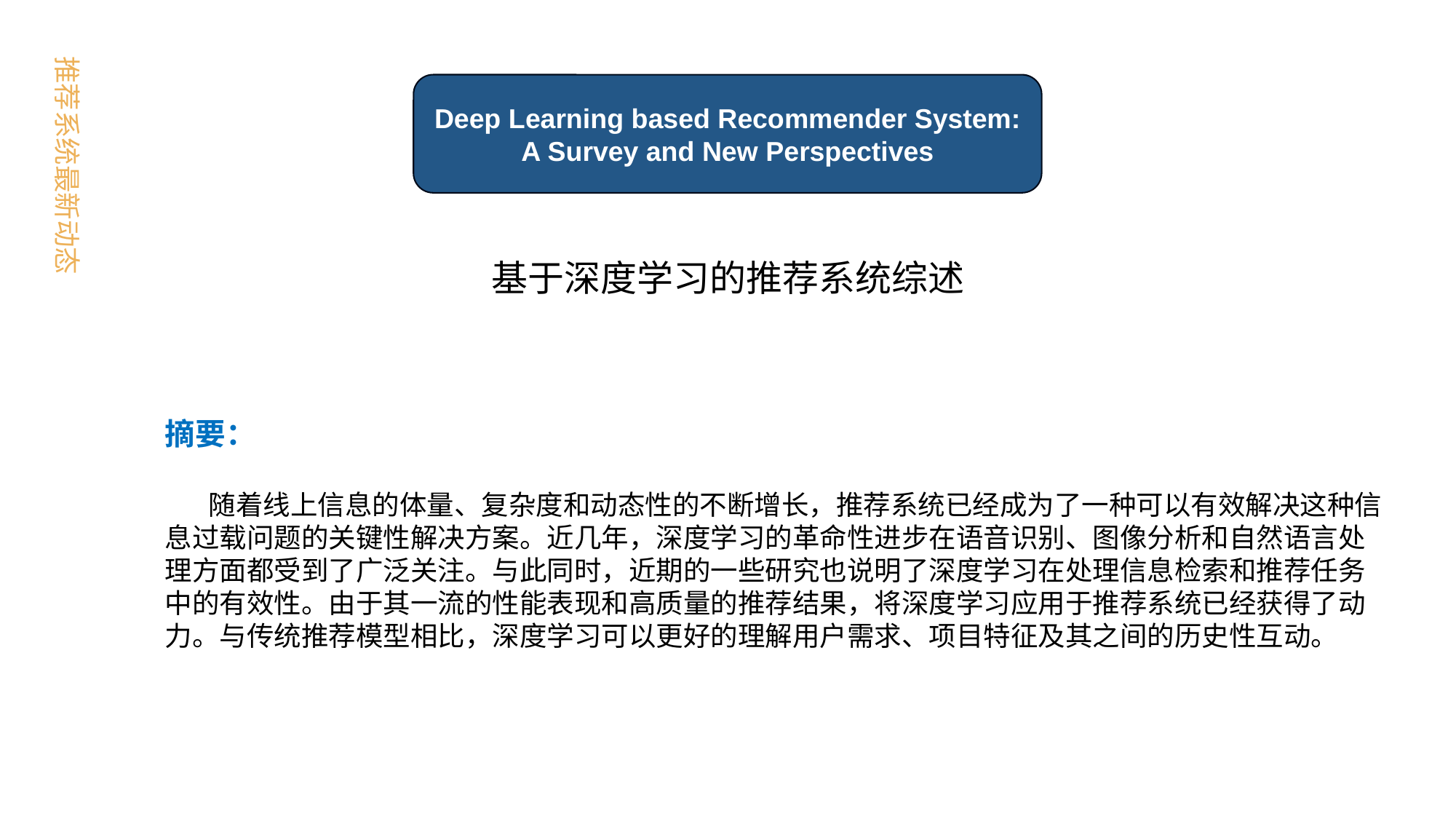

推荐系统最新动态
Deep Learning based Recommender System: A Survey and New Perspectives
基于深度学习的推荐系统综述
摘要：

      随着线上信息的体量、复杂度和动态性的不断增长，推荐系统已经成为了一种可以有效解决这种信息过载问题的关键性解决方案。近几年，深度学习的革命性进步在语音识别、图像分析和自然语言处理方面都受到了广泛关注。与此同时，近期的一些研究也说明了深度学习在处理信息检索和推荐任务中的有效性。由于其一流的性能表现和高质量的推荐结果，将深度学习应用于推荐系统已经获得了动力。与传统推荐模型相比，深度学习可以更好的理解用户需求、项目特征及其之间的历史性互动。